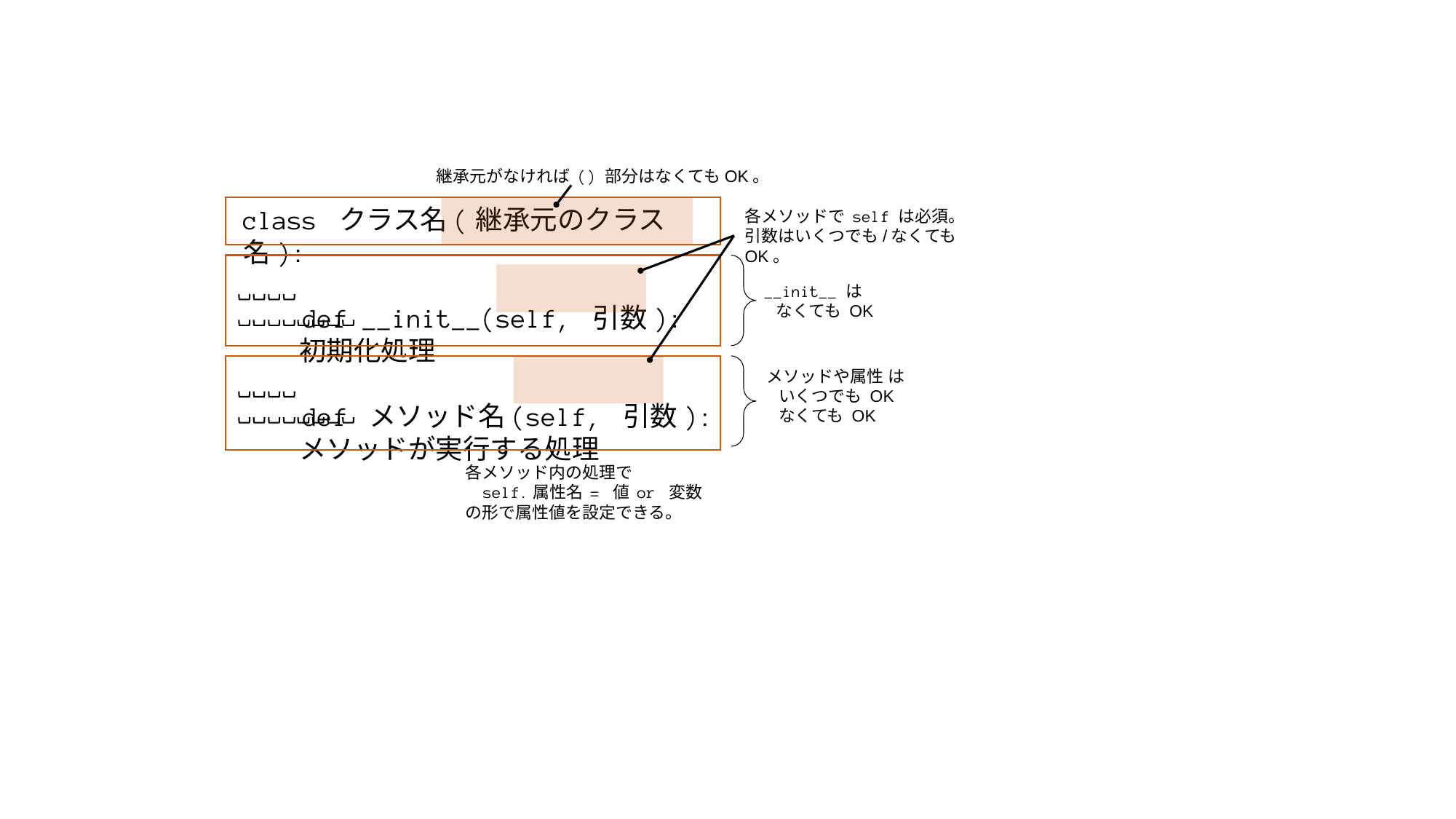

継承元がなければ () 部分はなくてもOK。

class クラス名(継承元のクラス名):

    def __init__(self, 引数):
        初期化処理

    def メソッド名(self, 引数):
        メソッドが実行する処理
各メソッドで self は必須。
引数はいくつでも/なくてもOK。

__init__ は
  なくても OK

メソッドや属性 は
  いくつでも OK
  なくても OK

各メソッド内の処理で
  self.属性名 = 値 or 変数
の形で属性値を設定できる。